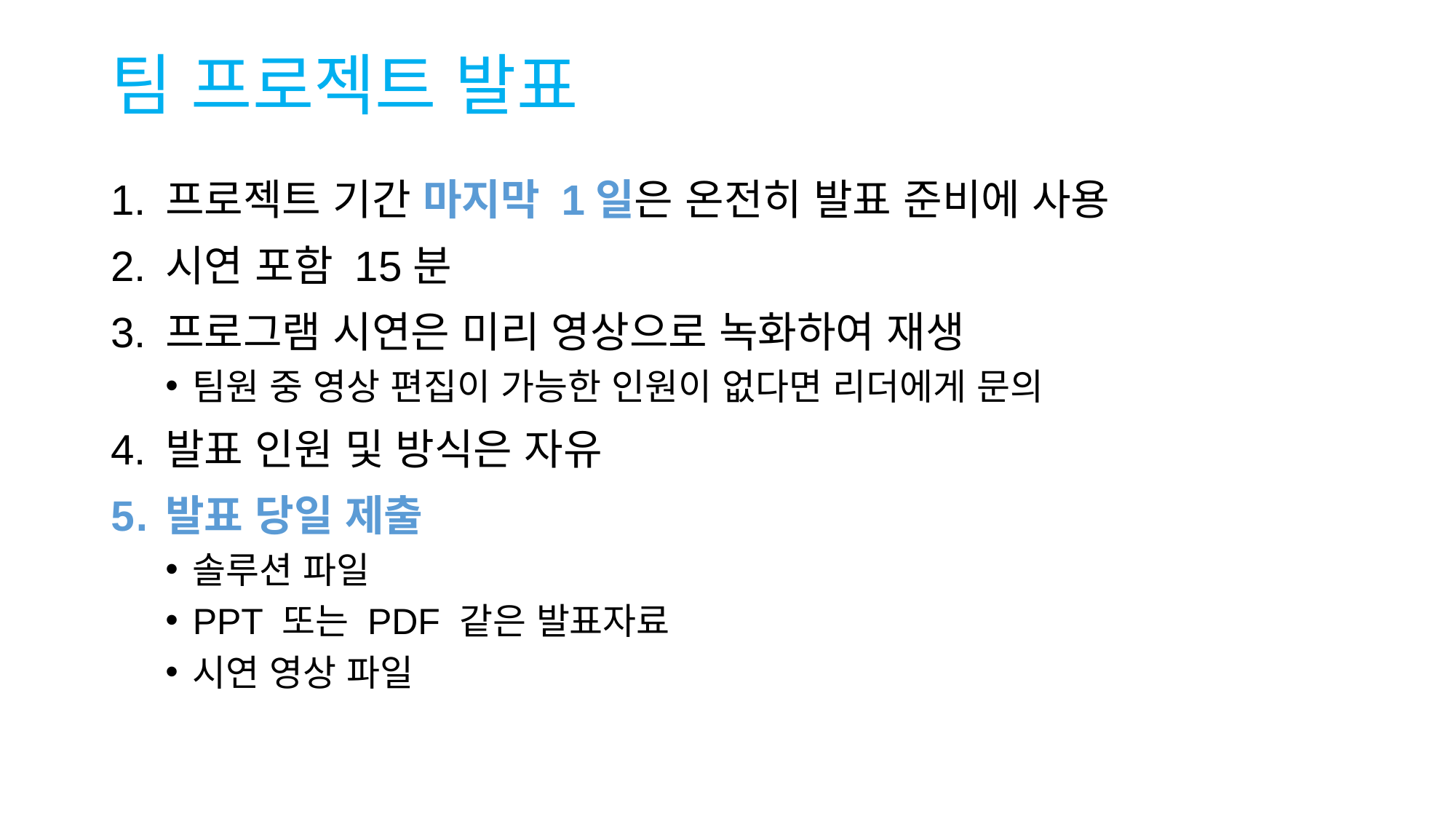

# 팀 프로젝트 발표
프로젝트 기간 마지막 1일은 온전히 발표 준비에 사용
시연 포함 15분
프로그램 시연은 미리 영상으로 녹화하여 재생
팀원 중 영상 편집이 가능한 인원이 없다면 리더에게 문의
발표 인원 및 방식은 자유
발표 당일 제출
솔루션 파일
PPT 또는 PDF 같은 발표자료
시연 영상 파일